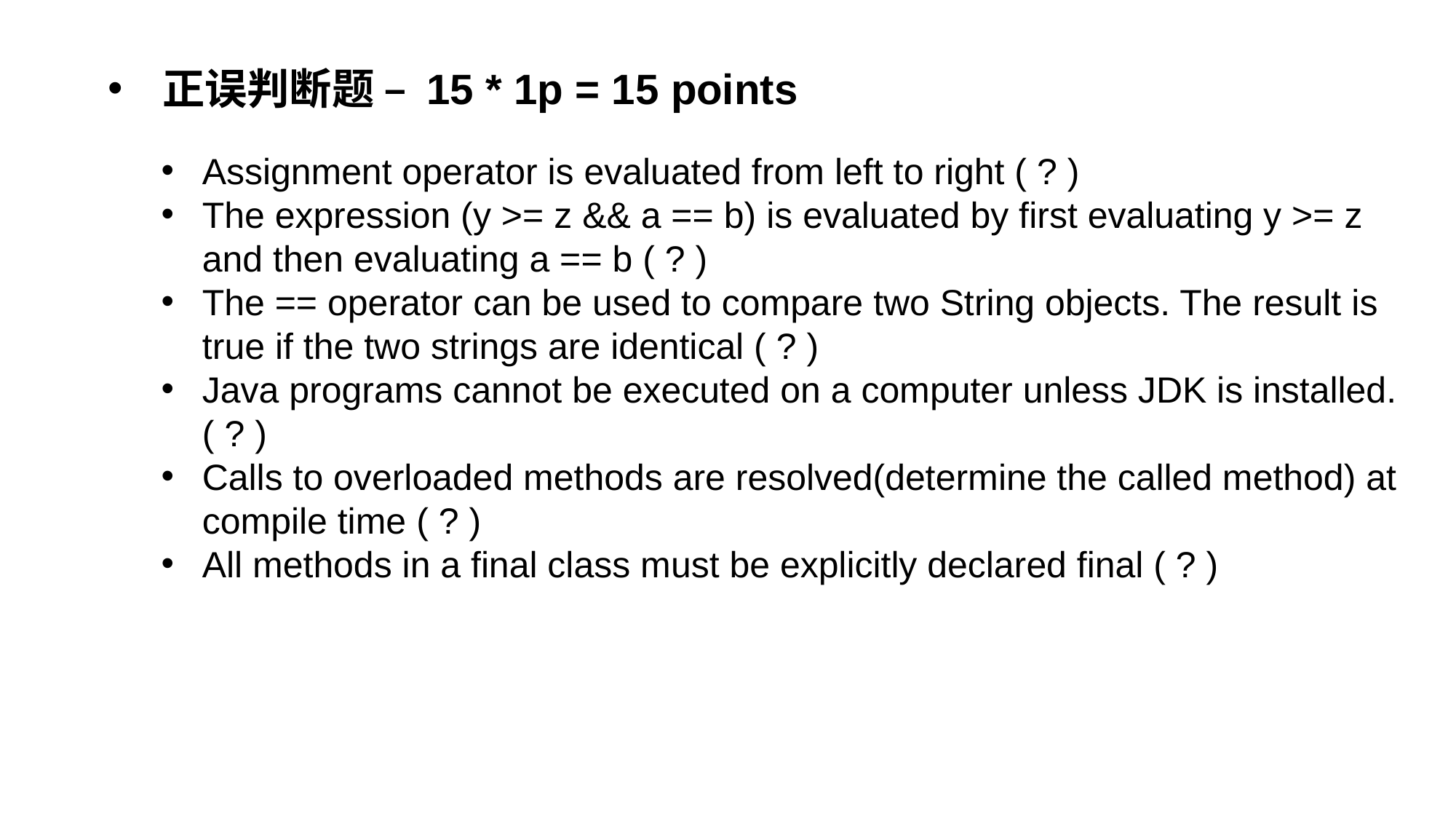

正误判断题 – 15 * 1p = 15 points
Assignment operator is evaluated from left to right ( ? )
The expression (y >= z && a == b) is evaluated by first evaluating y >= z and then evaluating a == b ( ? )
The == operator can be used to compare two String objects. The result is true if the two strings are identical ( ? )
Java programs cannot be executed on a computer unless JDK is installed. ( ? )
Calls to overloaded methods are resolved(determine the called method) at compile time ( ? )
All methods in a final class must be explicitly declared final ( ? )